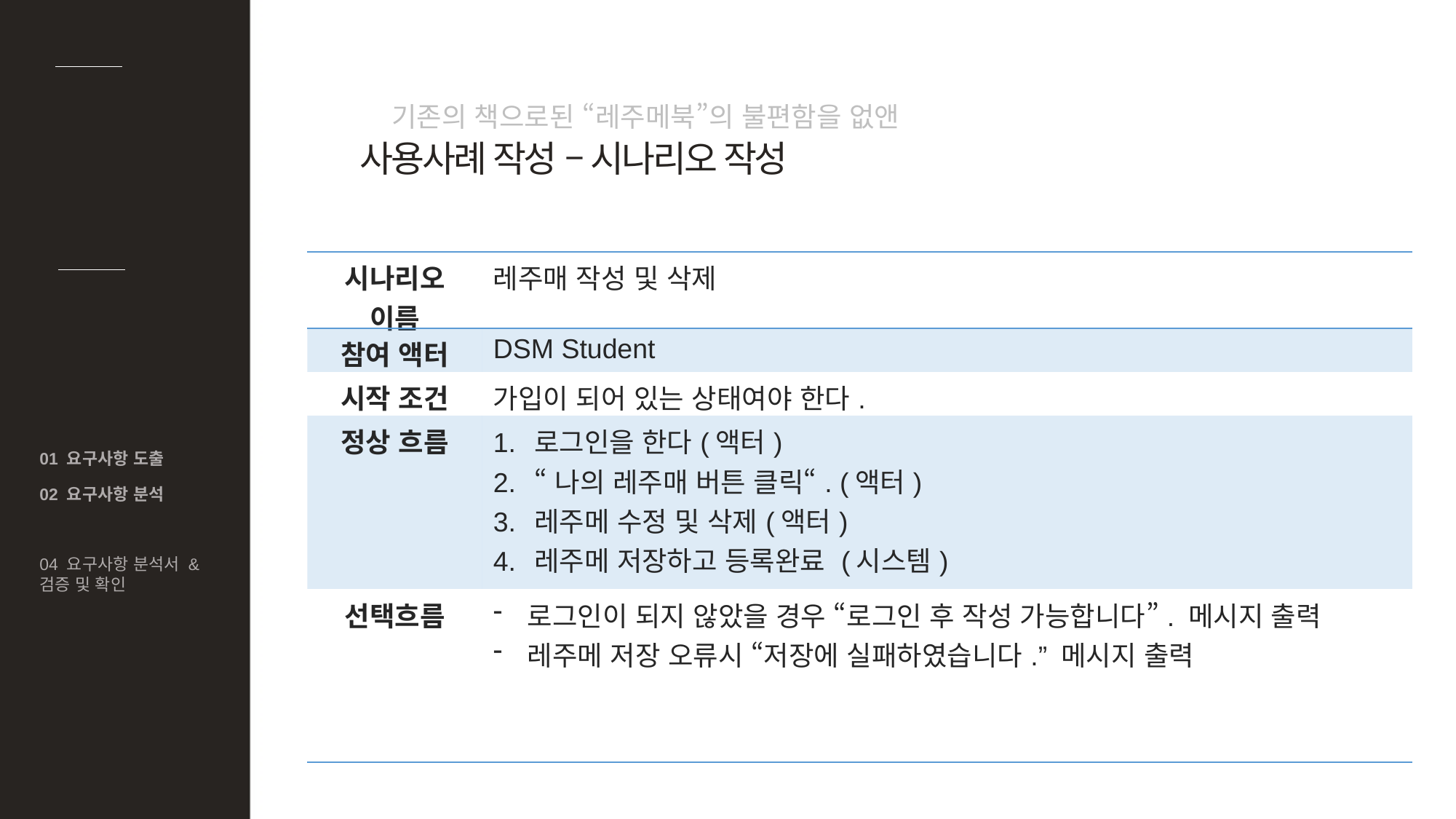

#
기존의 책으로된 “레주메북”의 불편함을 없앤
04
요구분석
사용사례 작성 – 시나리오 작성
| 시나리오 이름 | 레주매 작성 및 삭제 |
| --- | --- |
| 참여 액터 | DSM Student |
| 시작 조건 | 가입이 되어 있는 상태여야 한다. |
| 정상 흐름 | 로그인을 한다(액터) “나의 레주매 버튼 클릭“. (액터) 레주메 수정 및 삭제(액터) 레주메 저장하고 등록완료 (시스템) |
| 선택흐름 | 로그인이 되지 않았을 경우 “로그인 후 작성 가능합니다”. 메시지 출력 레주메 저장 오류시 “저장에 실패하였습니다.” 메시지 출력 |
01 요구사항 도출
02 요구사항 분석
03 사용사례 작성
04 요구사항 분석서 & 검증 및 확인